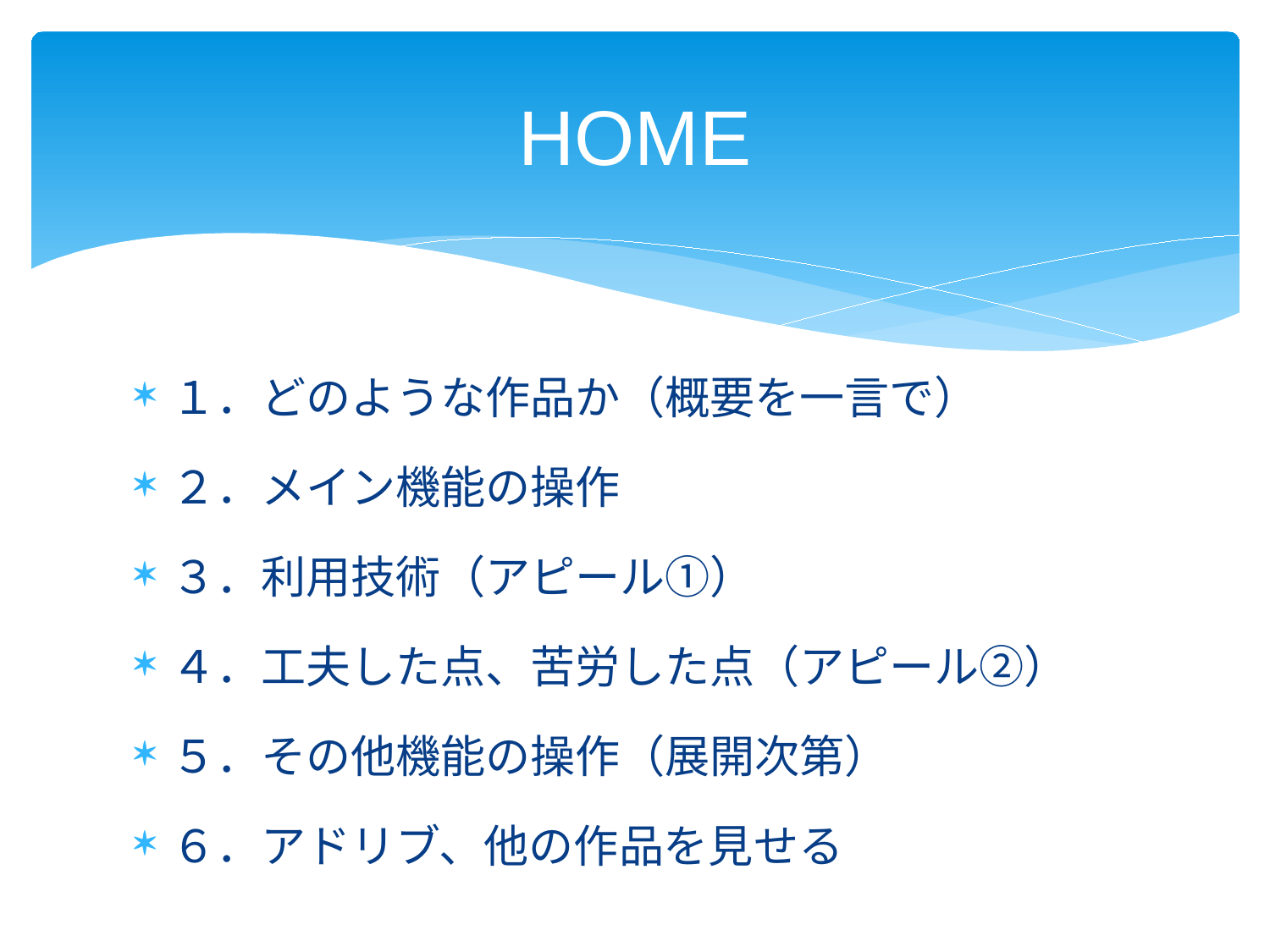

# HOME
１．どのような作品か（概要を一言で）
２．メイン機能の操作
３．利用技術（アピール①）
４．工夫した点、苦労した点（アピール②）
５．その他機能の操作（展開次第）
６．アドリブ、他の作品を見せる